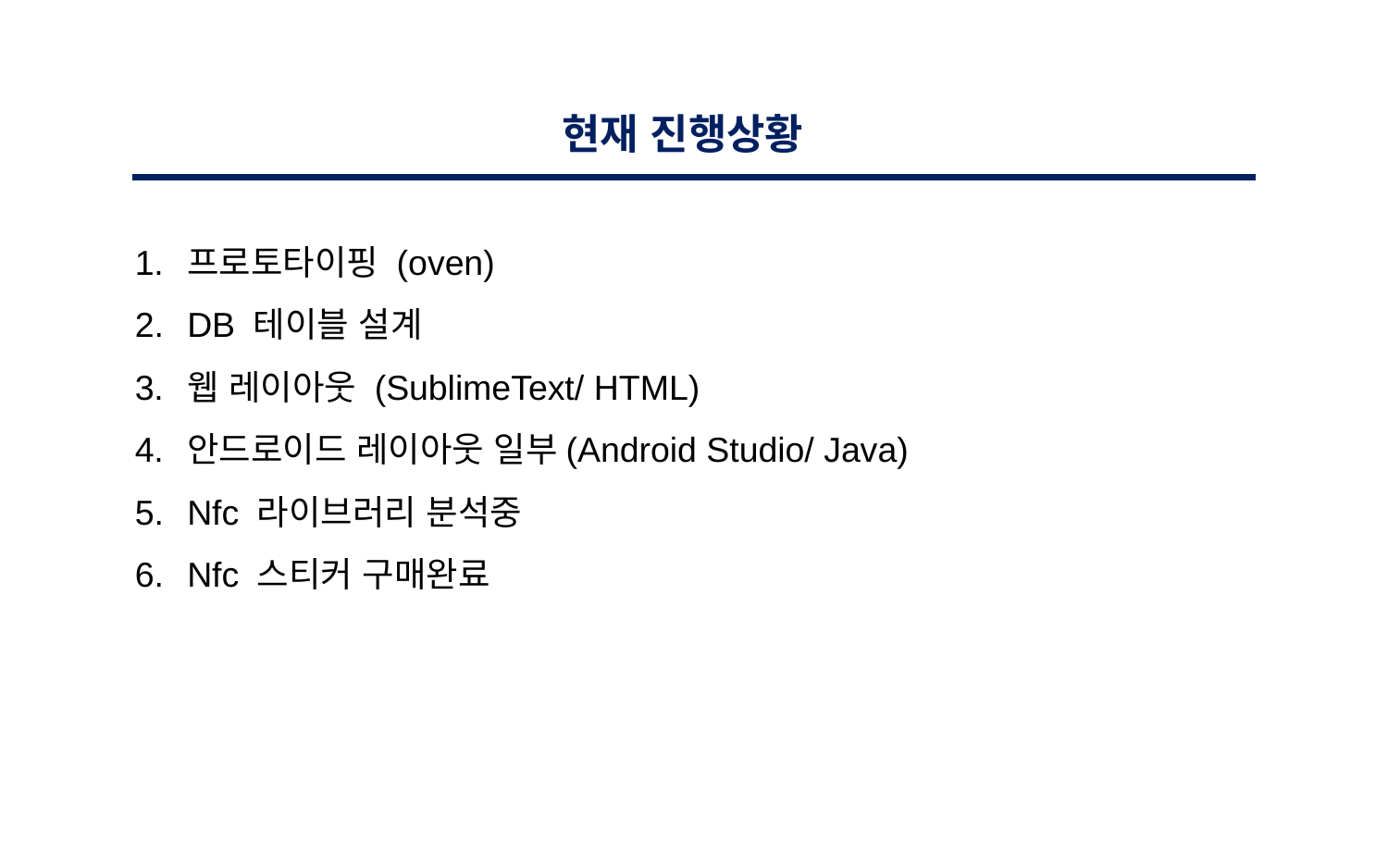

현재 진행상황
프로토타이핑 (oven)
DB 테이블 설계
웹 레이아웃 (SublimeText/ HTML)
안드로이드 레이아웃 일부(Android Studio/ Java)
Nfc 라이브러리 분석중
Nfc 스티커 구매완료